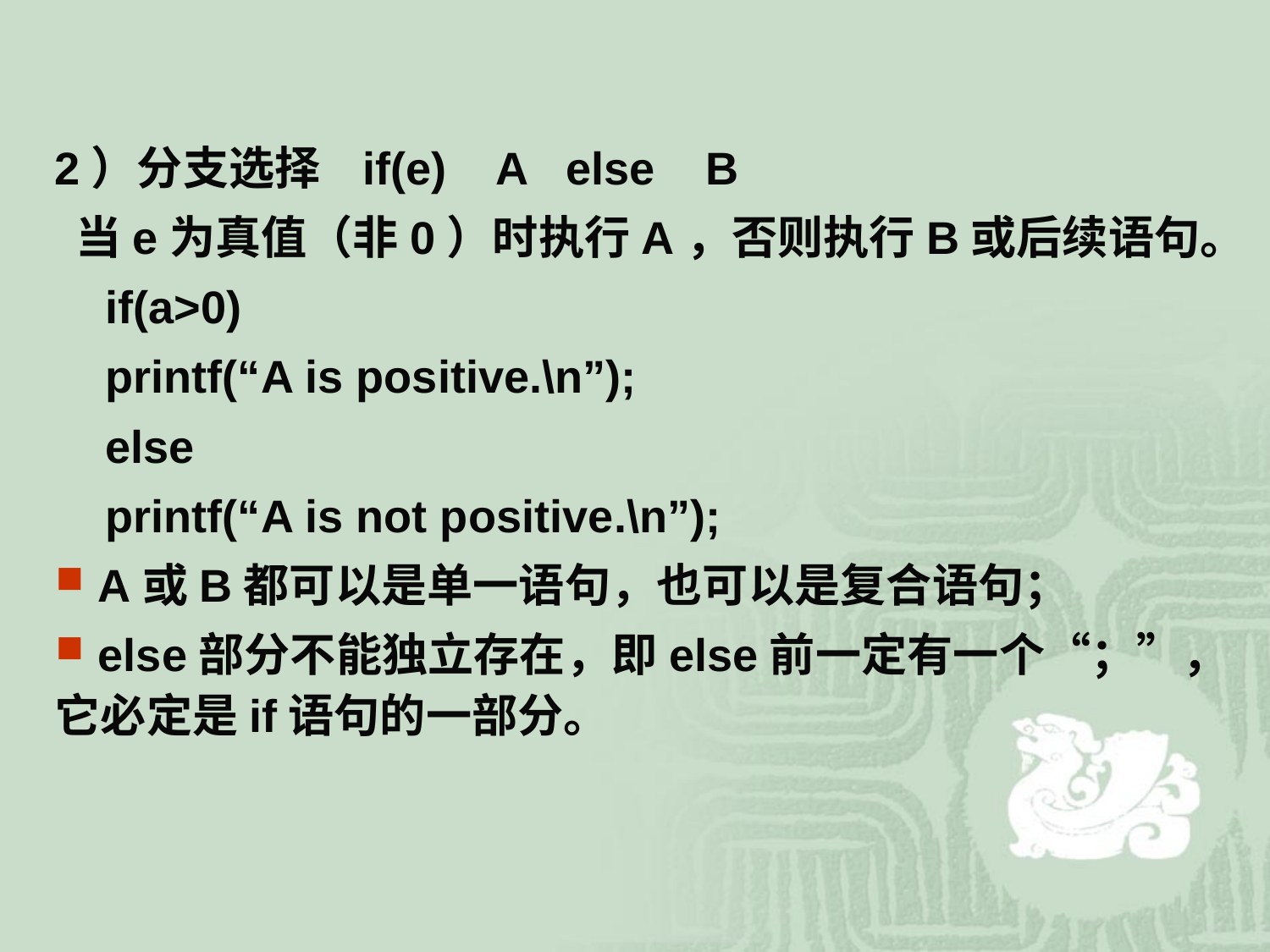

2）分支选择   if(e)    A   else    B
 当e为真值（非0）时执行A，否则执行B或后续语句。
    if(a>0)
    printf(“A is positive.\n”);
    else
    printf(“A is not positive.\n”);
 A或B都可以是单一语句，也可以是复合语句；
 else部分不能独立存在，即else前一定有一个“；”，它必定是if语句的一部分。